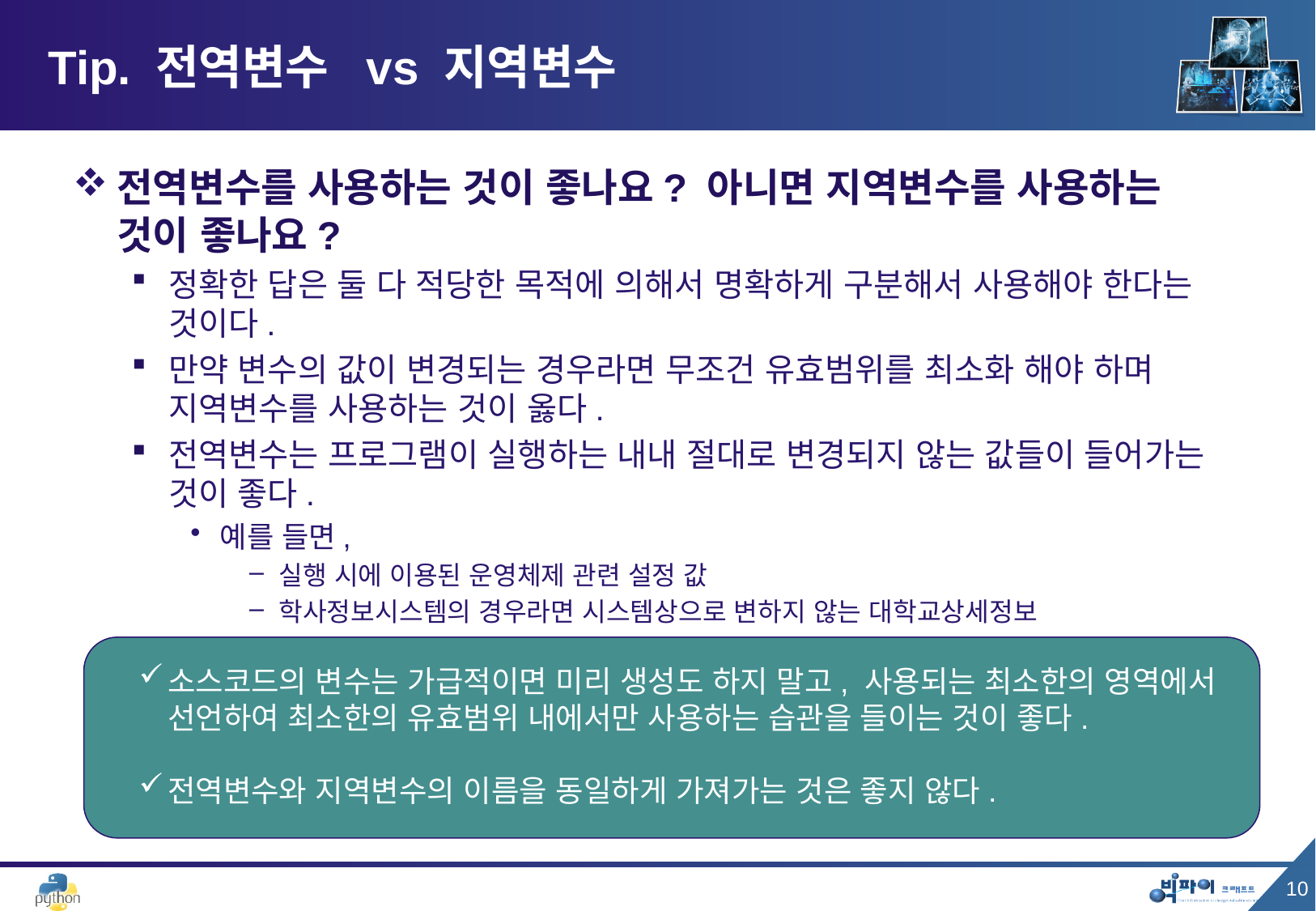

# Tip. 전역변수  vs 지역변수
전역변수를 사용하는 것이 좋나요? 아니면 지역변수를 사용하는 것이 좋나요?
정확한 답은 둘 다 적당한 목적에 의해서 명확하게 구분해서 사용해야 한다는 것이다.
만약 변수의 값이 변경되는 경우라면 무조건 유효범위를 최소화 해야 하며 지역변수를 사용하는 것이 옳다.
전역변수는 프로그램이 실행하는 내내 절대로 변경되지 않는 값들이 들어가는 것이 좋다.
예를 들면,
실행 시에 이용된 운영체제 관련 설정 값
학사정보시스템의 경우라면 시스템상으로 변하지 않는 대학교상세정보

소스코드의 변수는 가급적이면 미리 생성도 하지 말고, 사용되는 최소한의 영역에서 선언하여 최소한의 유효범위 내에서만 사용하는 습관을 들이는 것이 좋다.

전역변수와 지역변수의 이름을 동일하게 가져가는 것은 좋지 않다.